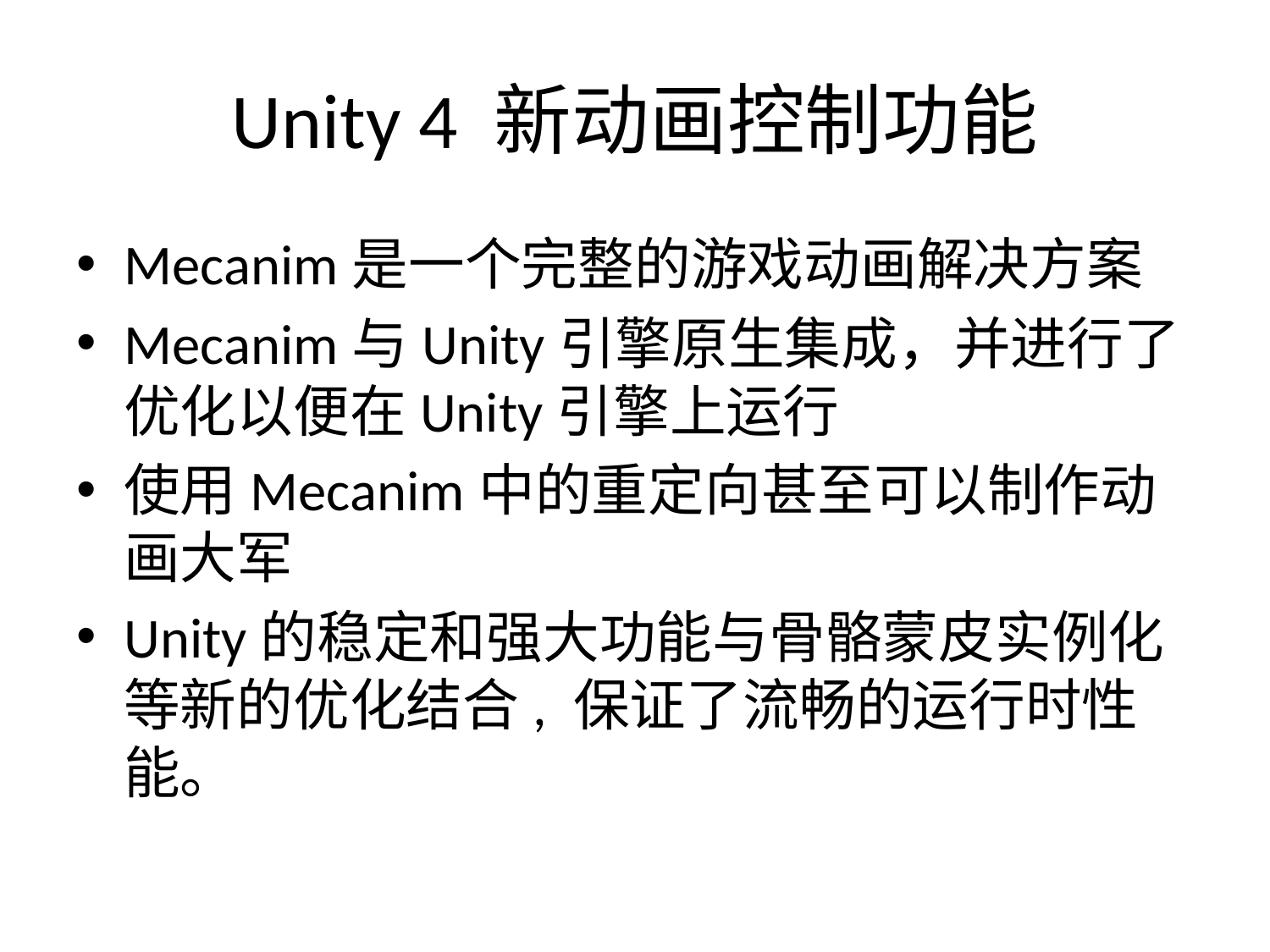

# Unity 4 新动画控制功能
Mecanim是一个完整的游戏动画解决方案
Mecanim与Unity引擎原生集成，并进行了优化以便在Unity引擎上运行
使用Mecanim中的重定向甚至可以制作动画大军
Unity的稳定和强大功能与骨骼蒙皮实例化等新的优化结合, 保证了流畅的运行时性能。